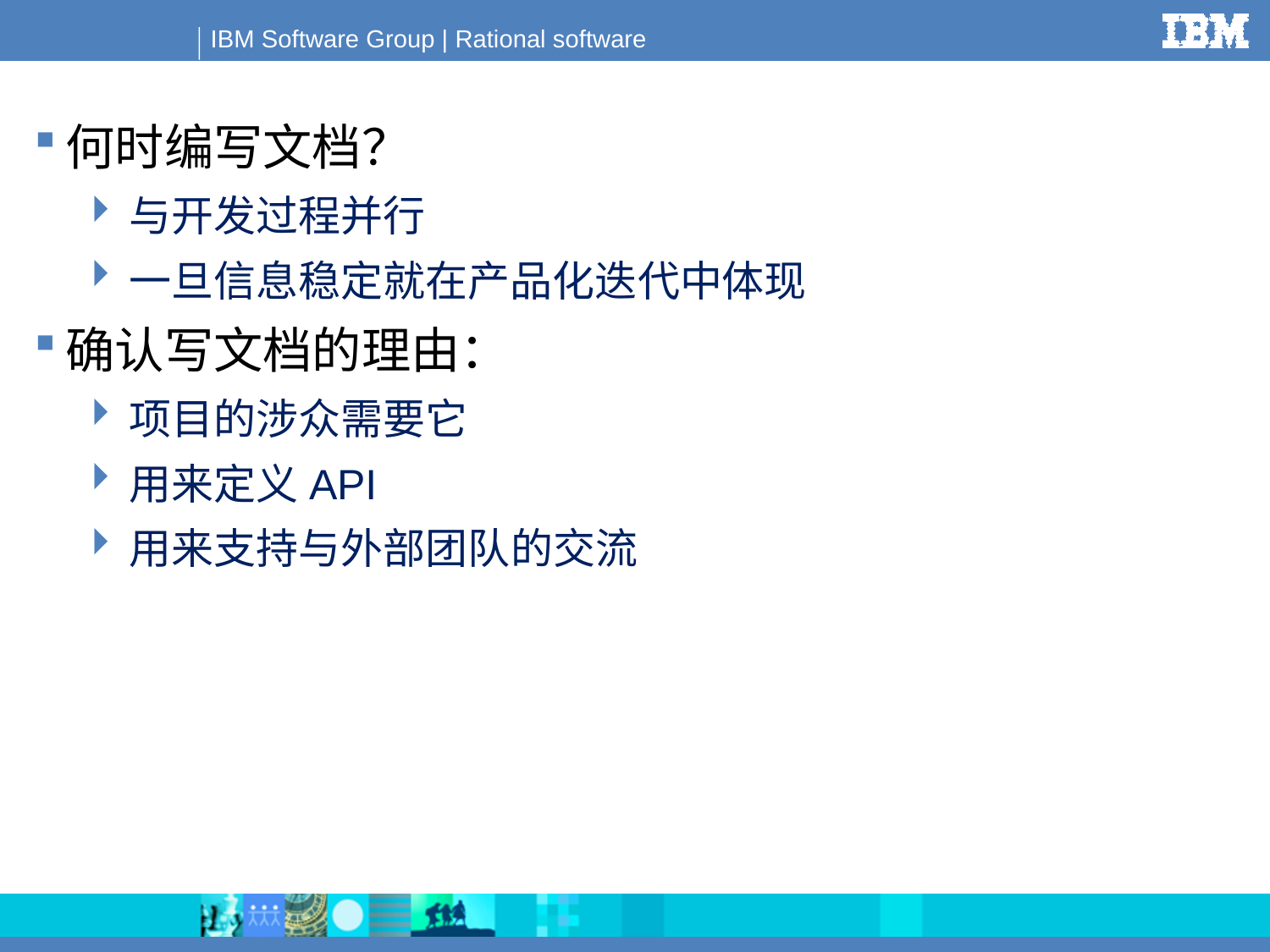

何时编写文档？
与开发过程并行
一旦信息稳定就在产品化迭代中体现
确认写文档的理由：
项目的涉众需要它
用来定义API
用来支持与外部团队的交流